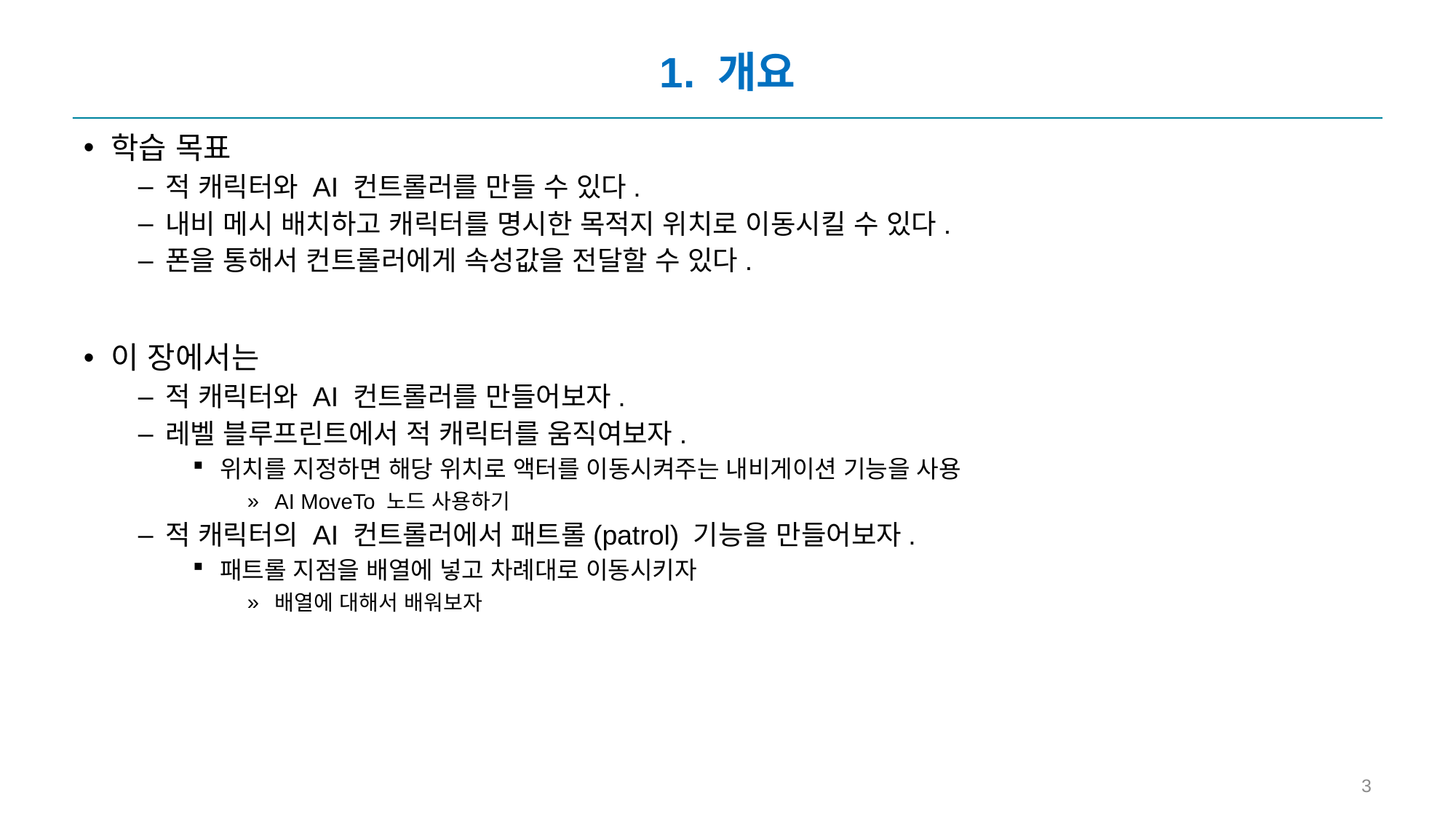

# 1. 개요
학습 목표
적 캐릭터와 AI 컨트롤러를 만들 수 있다.
내비 메시 배치하고 캐릭터를 명시한 목적지 위치로 이동시킬 수 있다.
폰을 통해서 컨트롤러에게 속성값을 전달할 수 있다.

이 장에서는
적 캐릭터와 AI 컨트롤러를 만들어보자.
레벨 블루프린트에서 적 캐릭터를 움직여보자.
위치를 지정하면 해당 위치로 액터를 이동시켜주는 내비게이션 기능을 사용
AI MoveTo 노드 사용하기
적 캐릭터의 AI 컨트롤러에서 패트롤(patrol) 기능을 만들어보자.
패트롤 지점을 배열에 넣고 차례대로 이동시키자
배열에 대해서 배워보자

3